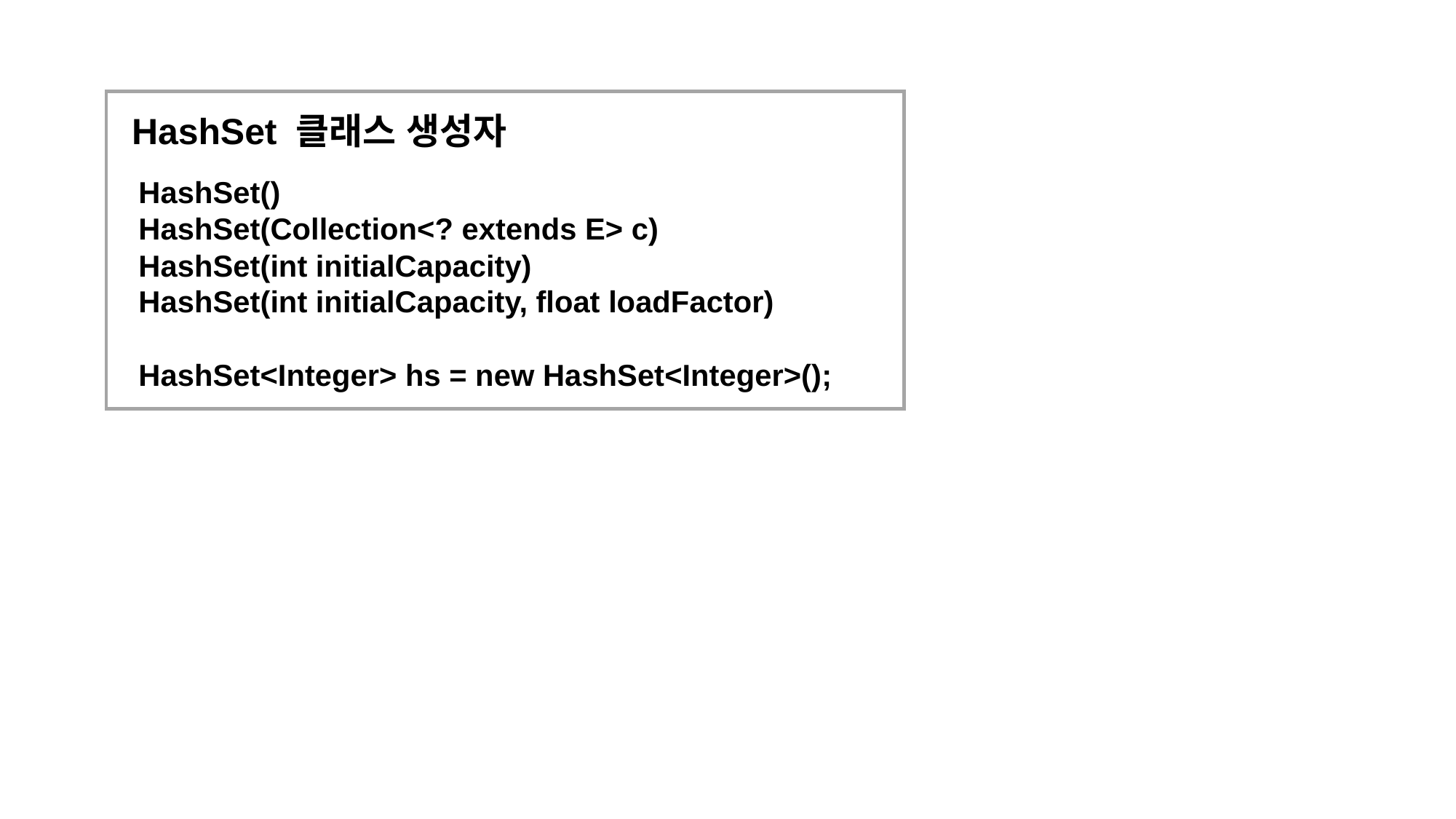

HashSet 클래스 생성자
HashSet()
HashSet(Collection<? extends E> c)
HashSet(int initialCapacity)
HashSet(int initialCapacity, float loadFactor)

HashSet<Integer> hs = new HashSet<Integer>();